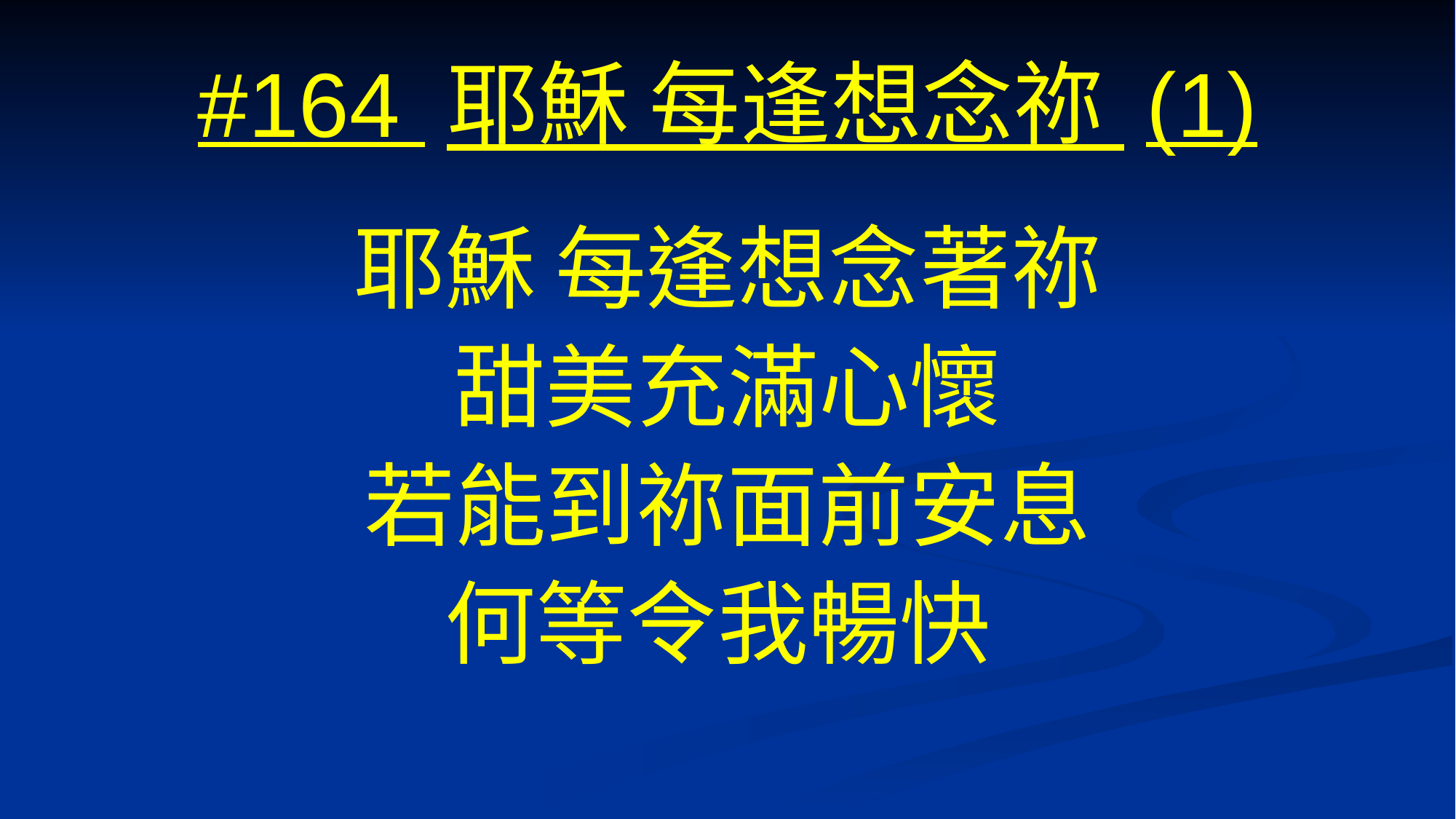

# #164 耶穌 每逢想念祢 (1)
耶穌 每逢想念著祢
甜美充滿心懷
若能到祢面前安息
何等令我暢快